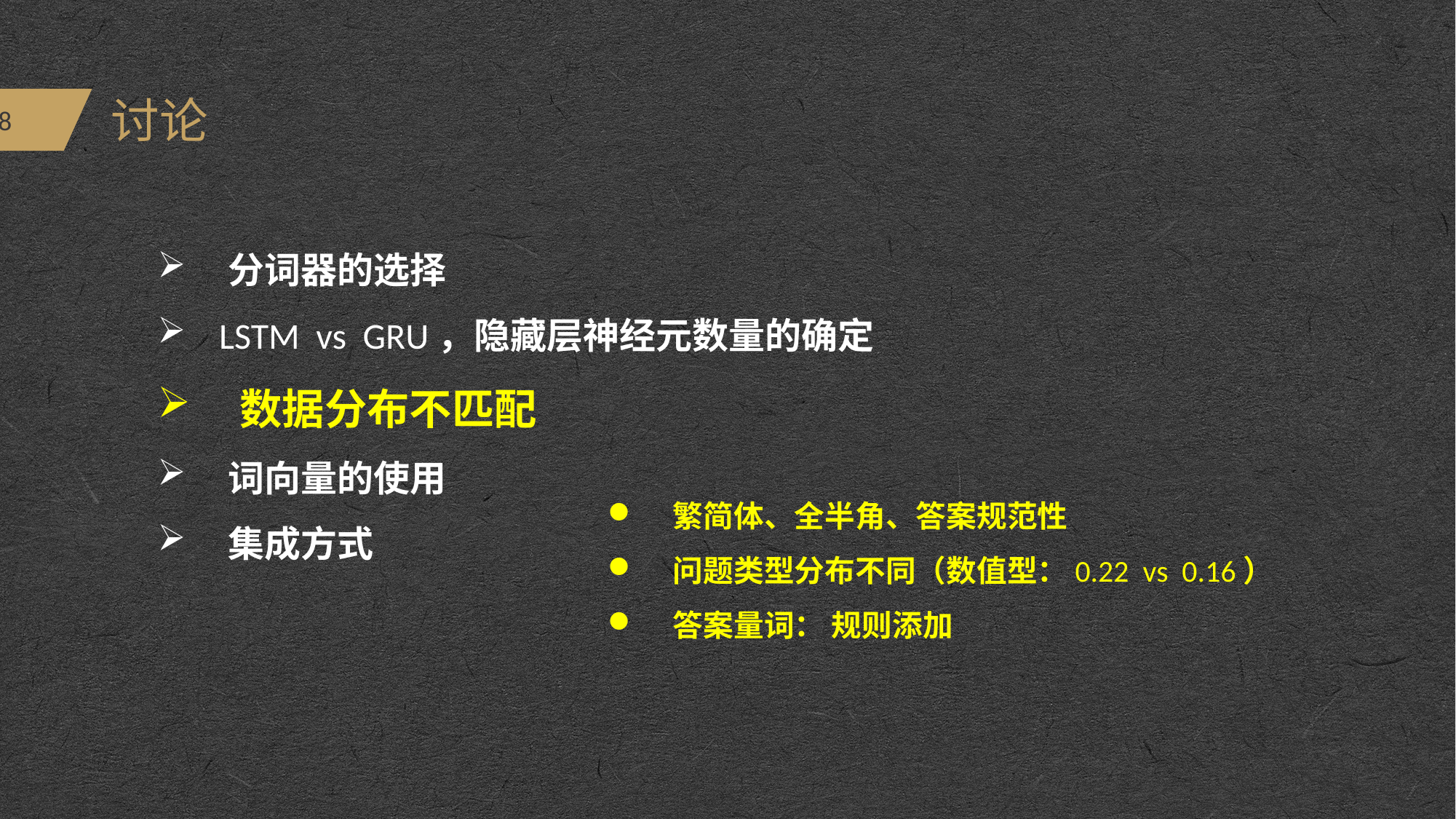

# 讨论
    分词器的选择
    LSTM  vs  GRU，隐藏层神经元数量的确定
    数据分布不匹配
    词向量的使用
    集成方式
    繁简体、全半角、答案规范性
    问题类型分布不同（数值型：0.22  vs  0.16）
    答案量词： 规则添加